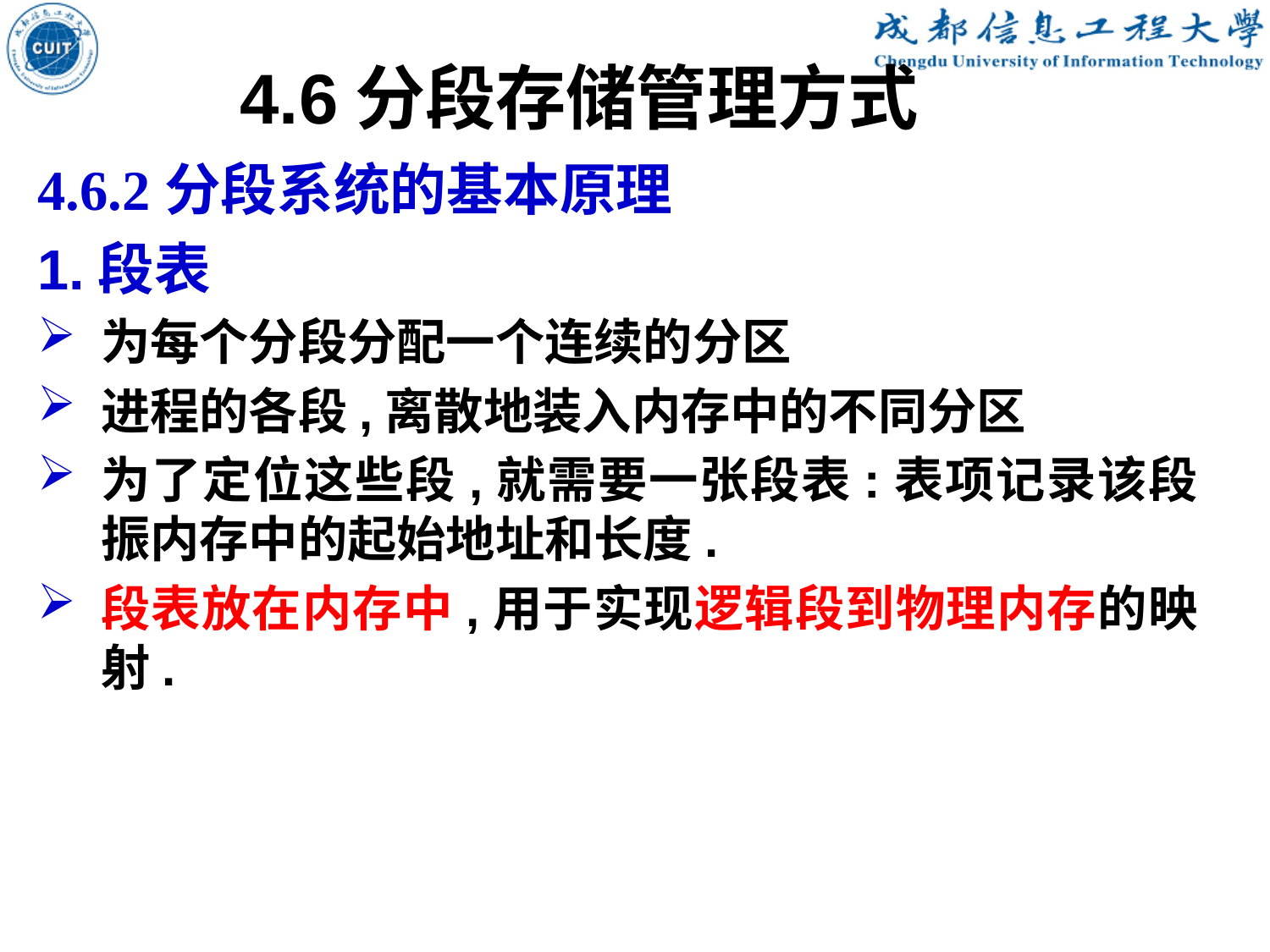

4.6分段存储管理方式
4.6.2分段系统的基本原理
1.段表
为每个分段分配一个连续的分区
进程的各段,离散地装入内存中的不同分区
为了定位这些段,就需要一张段表:表项记录该段振内存中的起始地址和长度.
段表放在内存中,用于实现逻辑段到物理内存的映射.